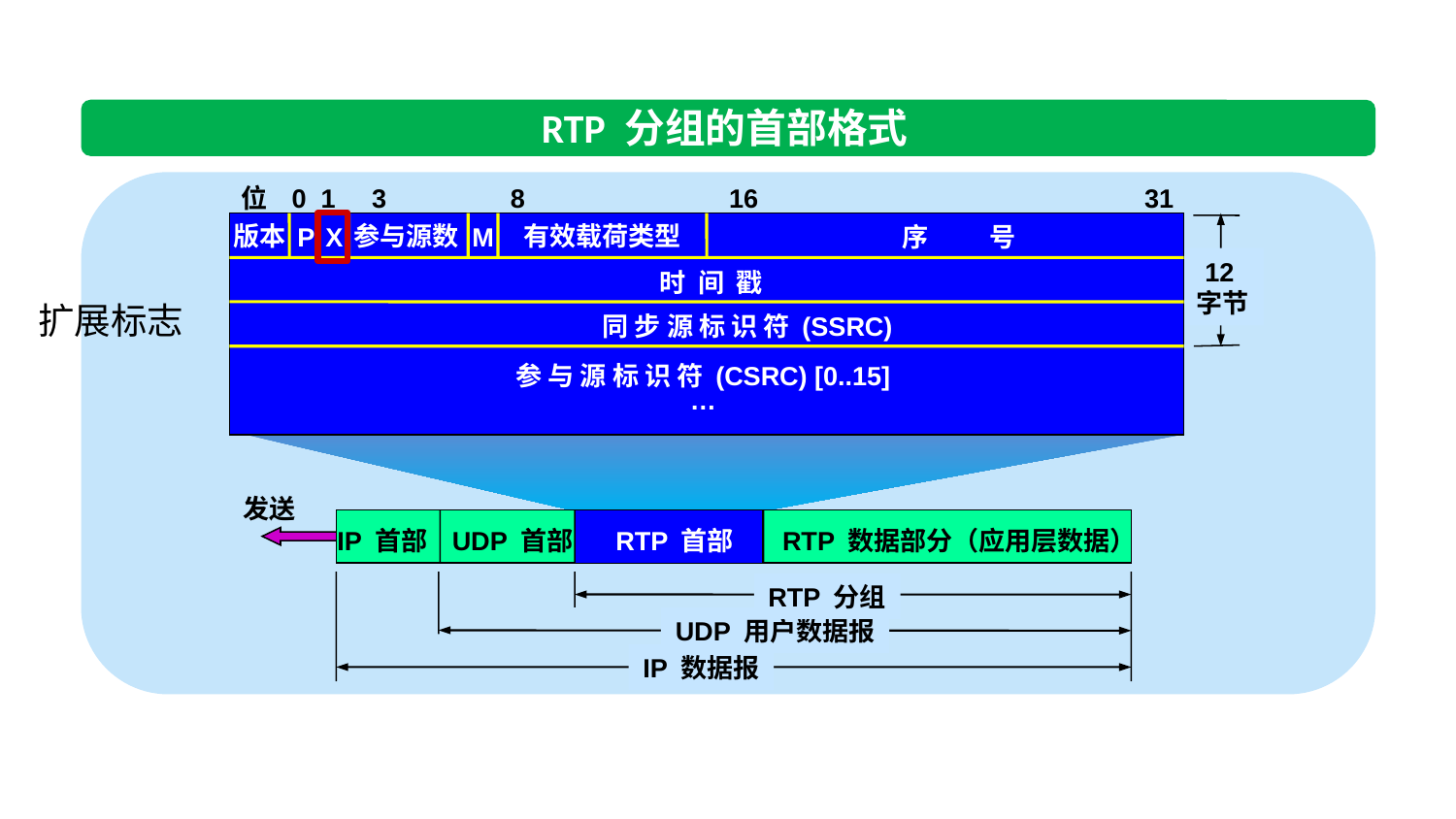

RTP 分组的首部格式

位   0  1     3                 8                            16                                                     31

版本

参与源数

有效载荷类型

X
M
序          号
P

12
字节

时  间  戳

扩展标志

同 步 源 标 识 符 (SSRC)

参 与 源 标 识 符 (CSRC) [0..15]
…

发送

IP 首部   UDP 首部      RTP 首部       RTP 数据部分（应用层数据）

RTP 分组

UDP 用户数据报

IP 数据报

43